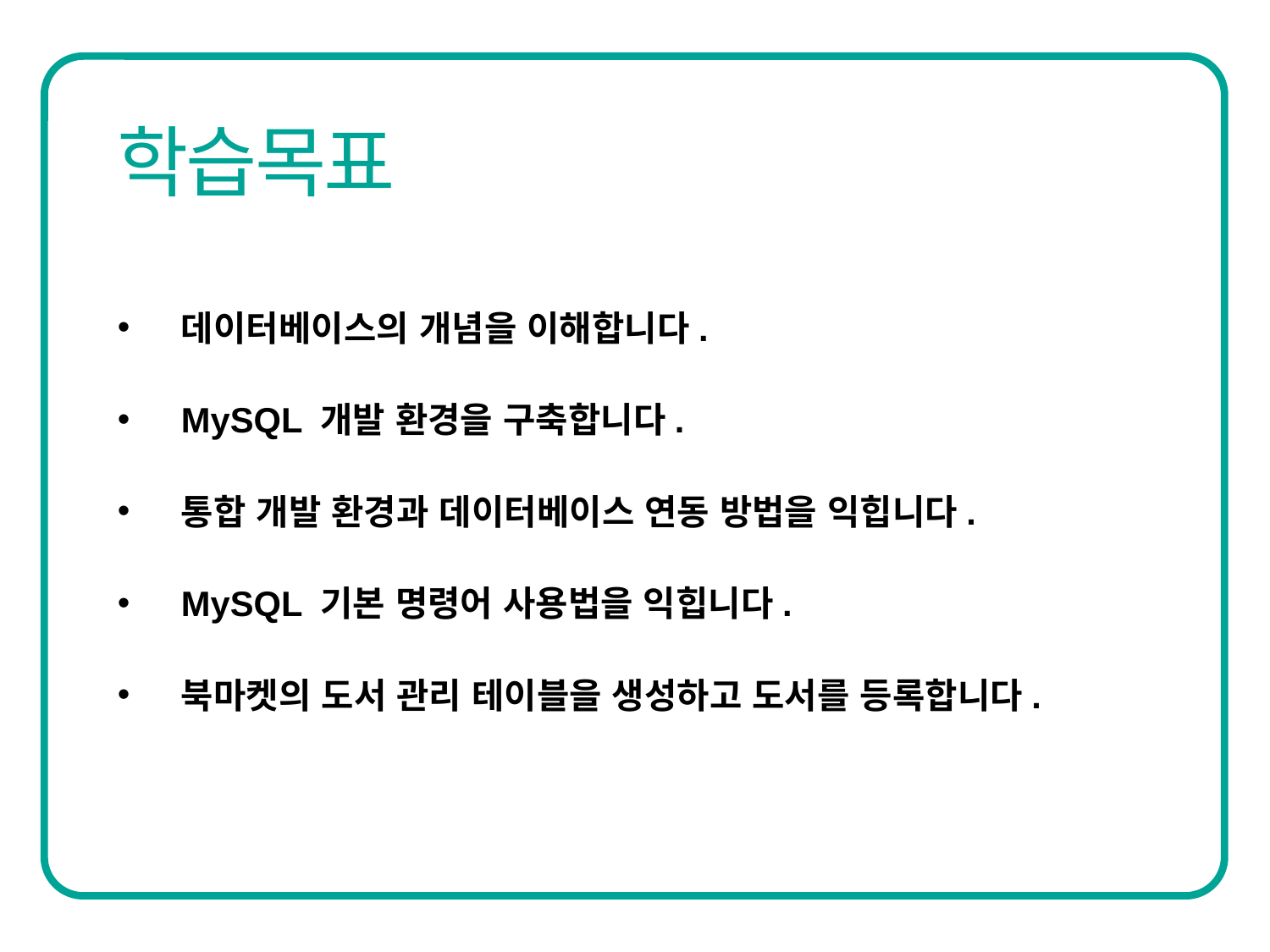

데이터베이스의 개념을 이해합니다.
MySQL 개발 환경을 구축합니다.
통합 개발 환경과 데이터베이스 연동 방법을 익힙니다.
MySQL 기본 명령어 사용법을 익힙니다.
북마켓의 도서 관리 테이블을 생성하고 도서를 등록합니다.